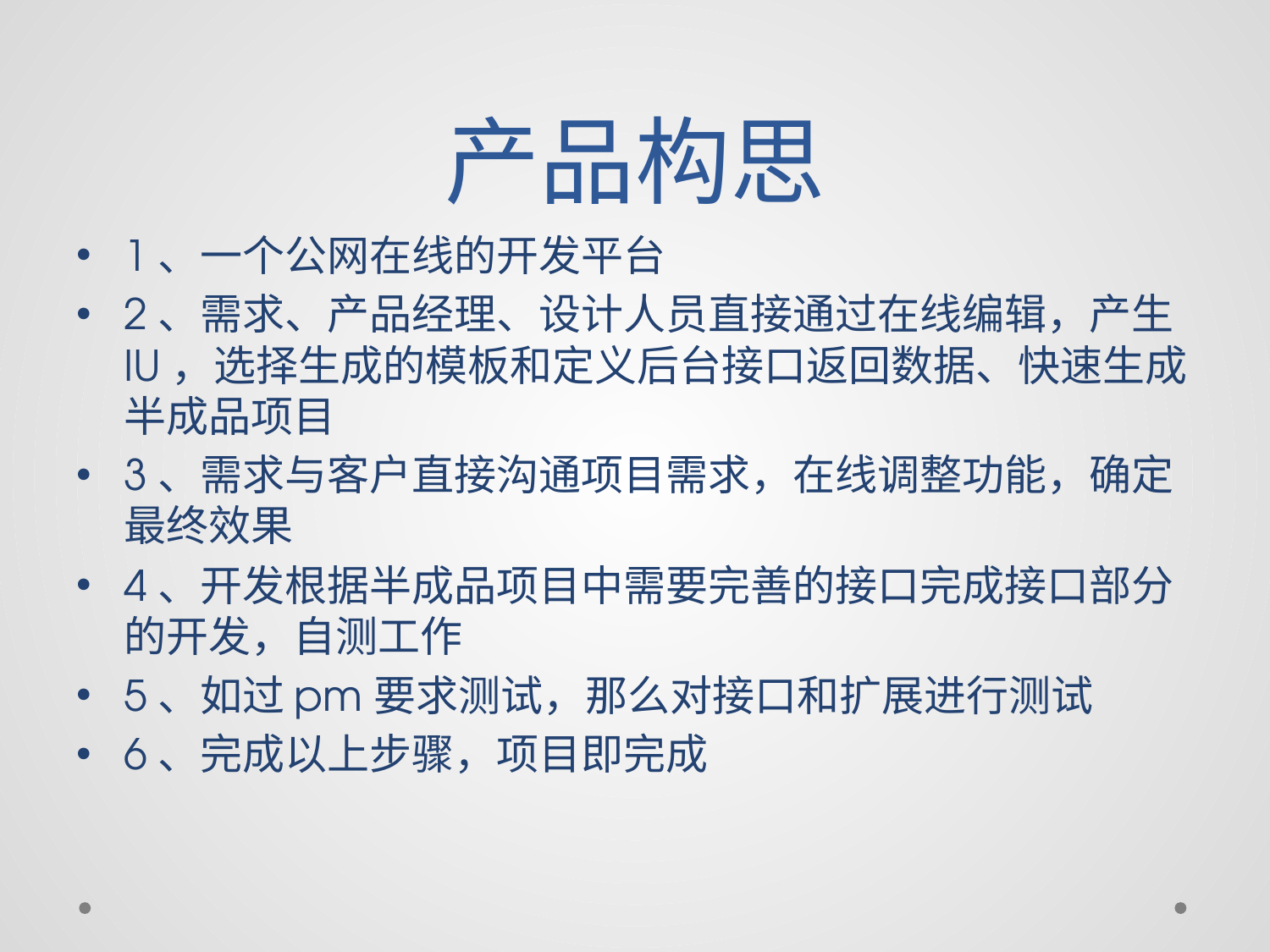

# 产品构思
1、一个公网在线的开发平台
2、需求、产品经理、设计人员直接通过在线编辑，产生IU，选择生成的模板和定义后台接口返回数据、快速生成半成品项目
3、需求与客户直接沟通项目需求，在线调整功能，确定最终效果
4、开发根据半成品项目中需要完善的接口完成接口部分的开发，自测工作
5、如过pm要求测试，那么对接口和扩展进行测试
6、完成以上步骤，项目即完成